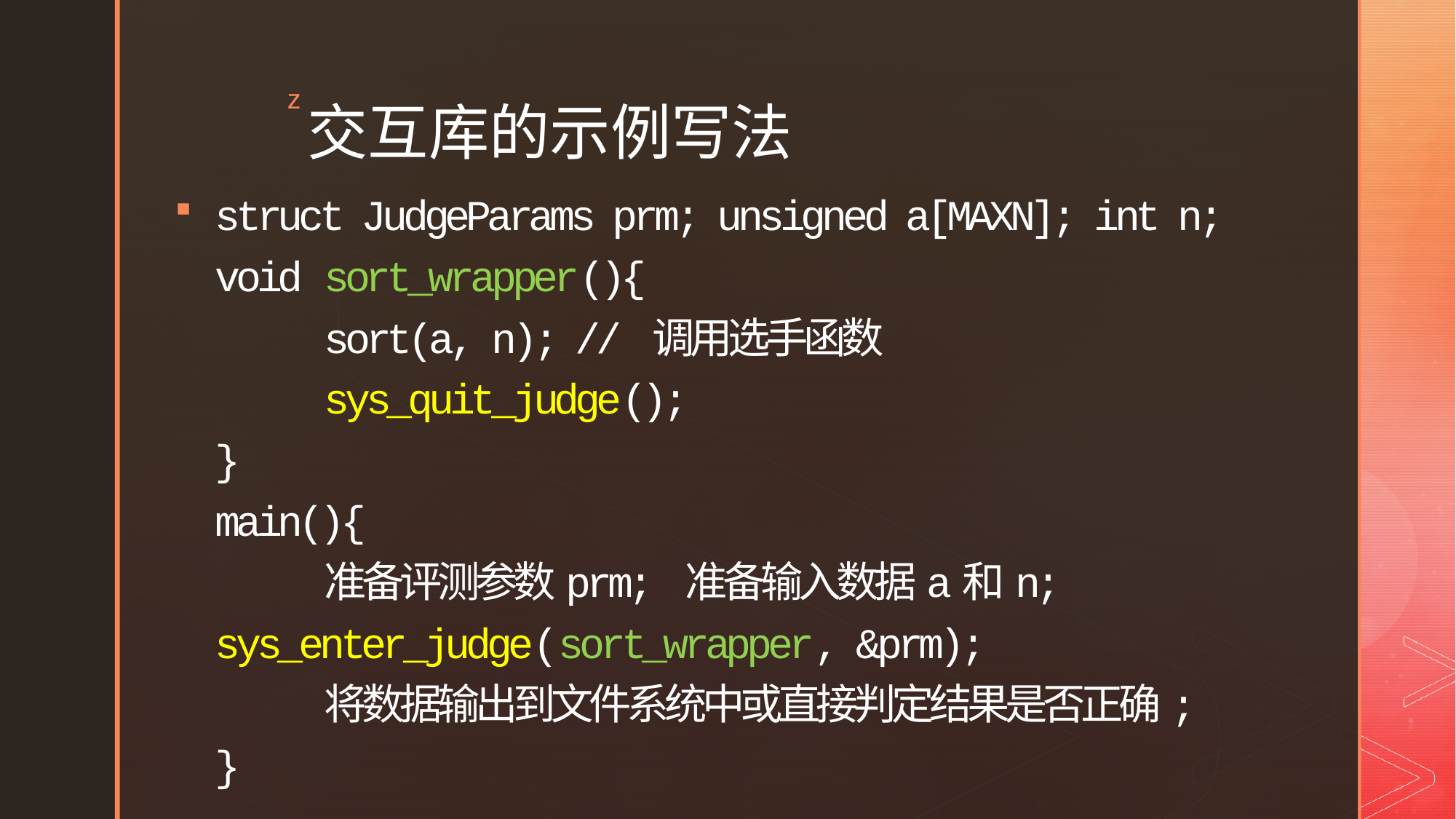

# 交互库的示例写法
struct JudgeParams prm; unsigned a[MAXN]; int n;
void sort_wrapper(){
	sort(a, n); // 调用选手函数
	sys_quit_judge();
}
main(){
	准备评测参数prm; 准备输入数据a和n;	sys_enter_judge(sort_wrapper, &prm);
	将数据输出到文件系统中或直接判定结果是否正确;
}